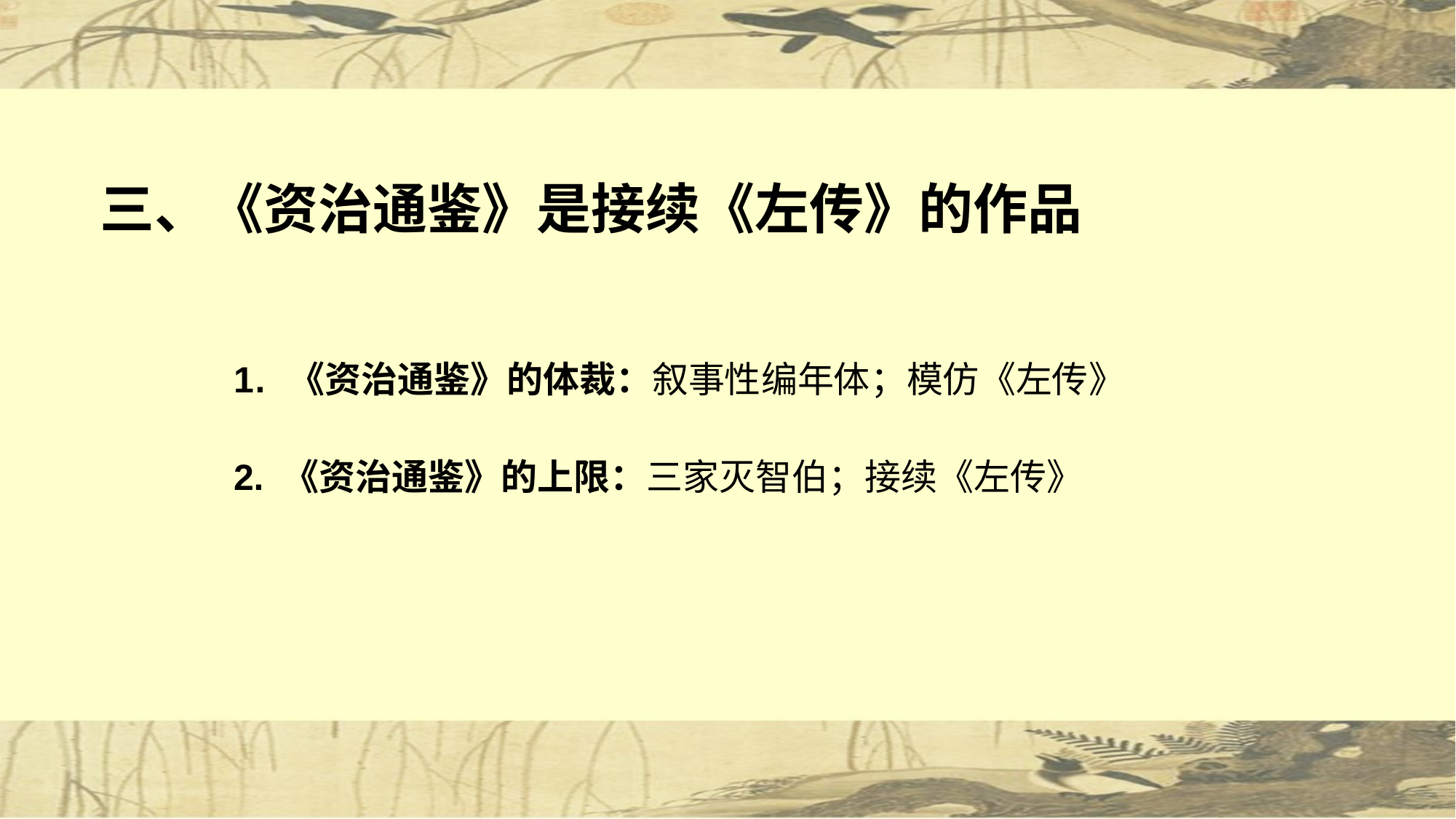

# 三、《资治通鉴》是接续《左传》的作品
《资治通鉴》的体裁：叙事性编年体；模仿《左传》

2. 《资治通鉴》的上限：三家灭智伯；接续《左传》